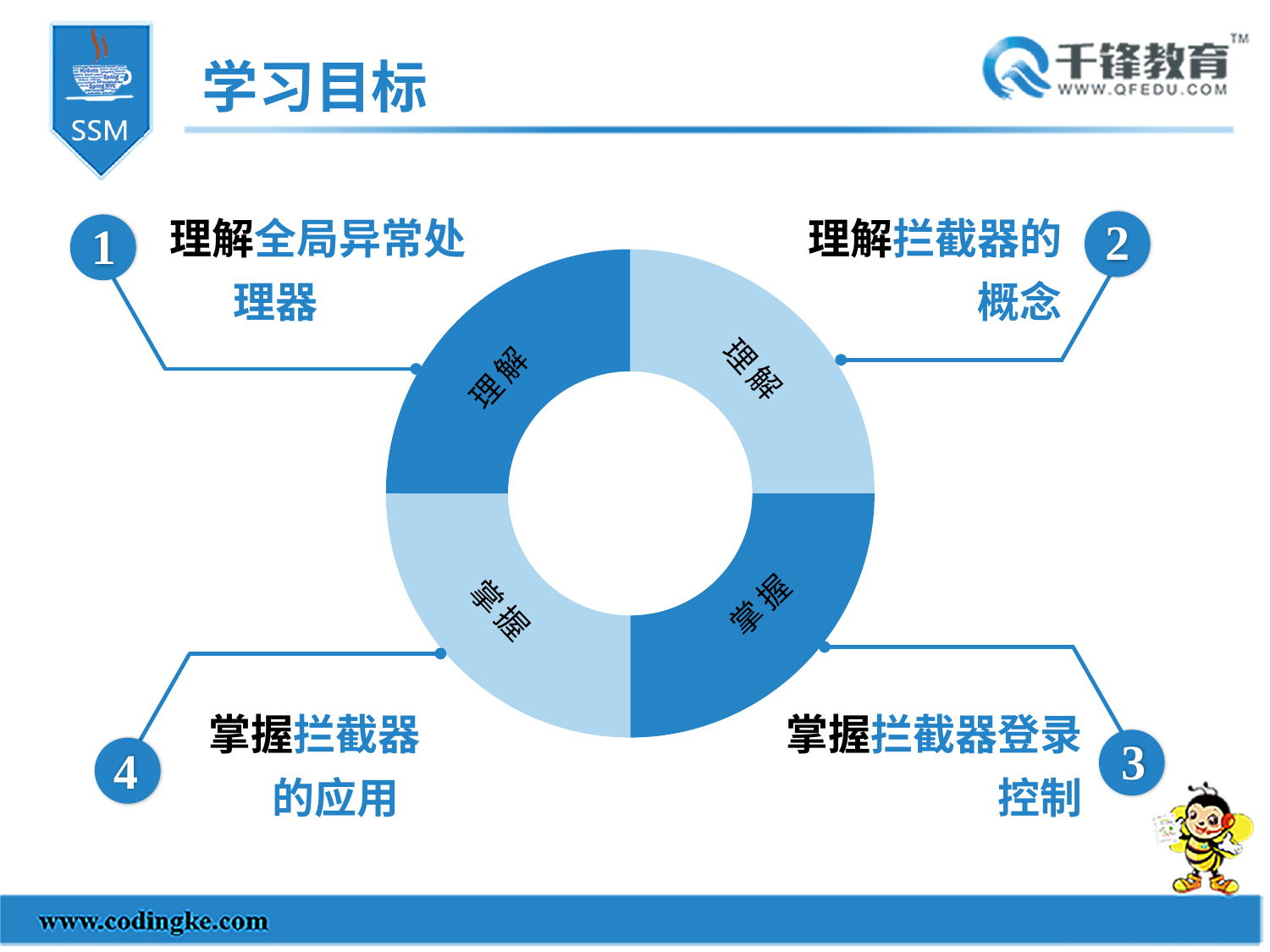

学习目标
理解拦截器的概念
2

理解全局异常处理器
1

### Chart

| Category | 销售额 |
|---|---|
| 掌握知识 | 2.5 |
| 理解知识 | 2.5 |
| 熟悉知识 | 2.5 |
| 了解知识 | 2.5 |
理解
理解
掌握
掌握
掌握拦截器登录控制
3

掌握拦截器的应用
4